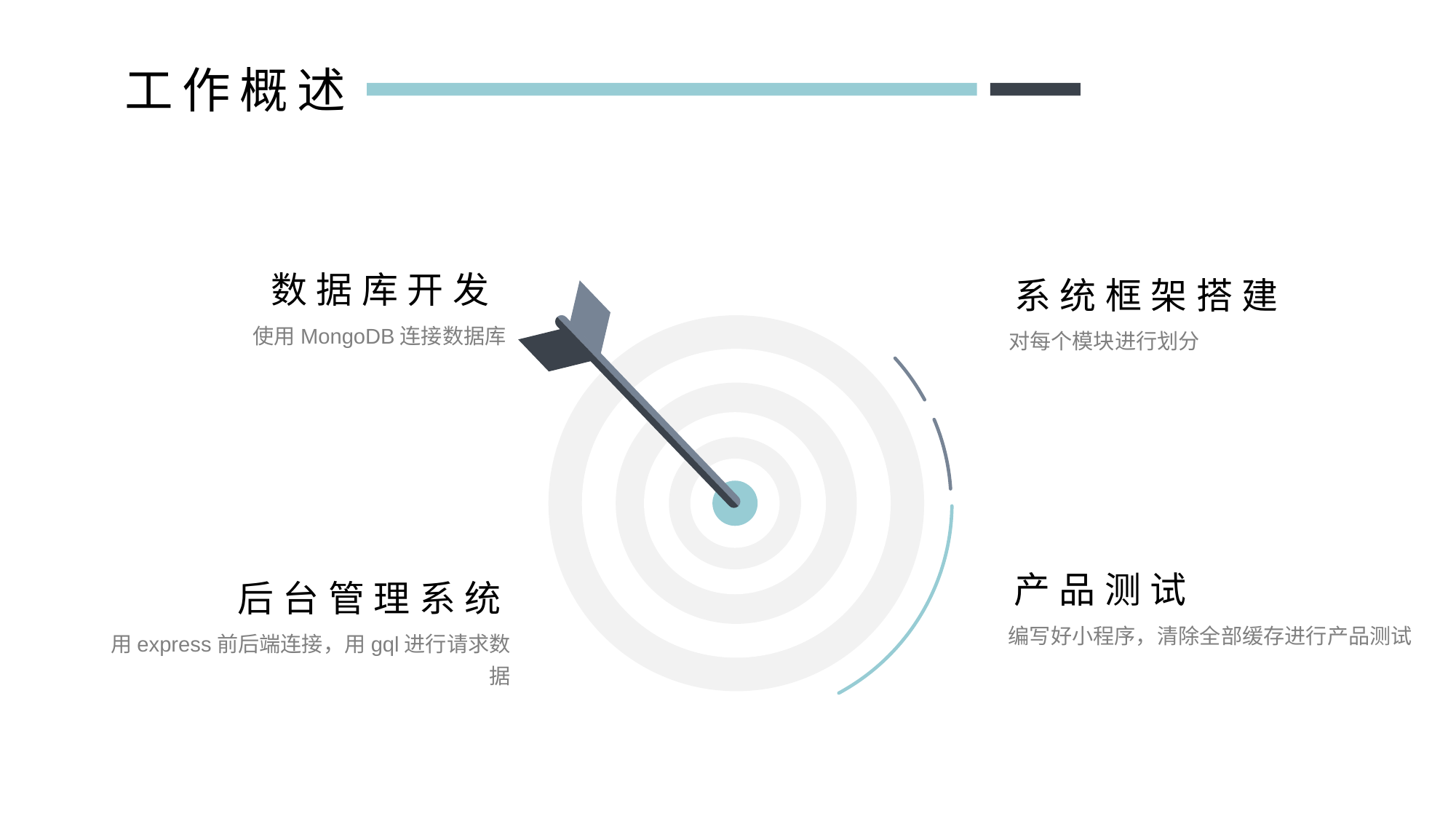

工作概述

数据库开发
使用MongoDB连接数据库
系统框架搭建
对每个模块进行划分

产品测试
编写好小程序，清除全部缓存进行产品测试
后台管理系统
用express前后端连接，用gql进行请求数据